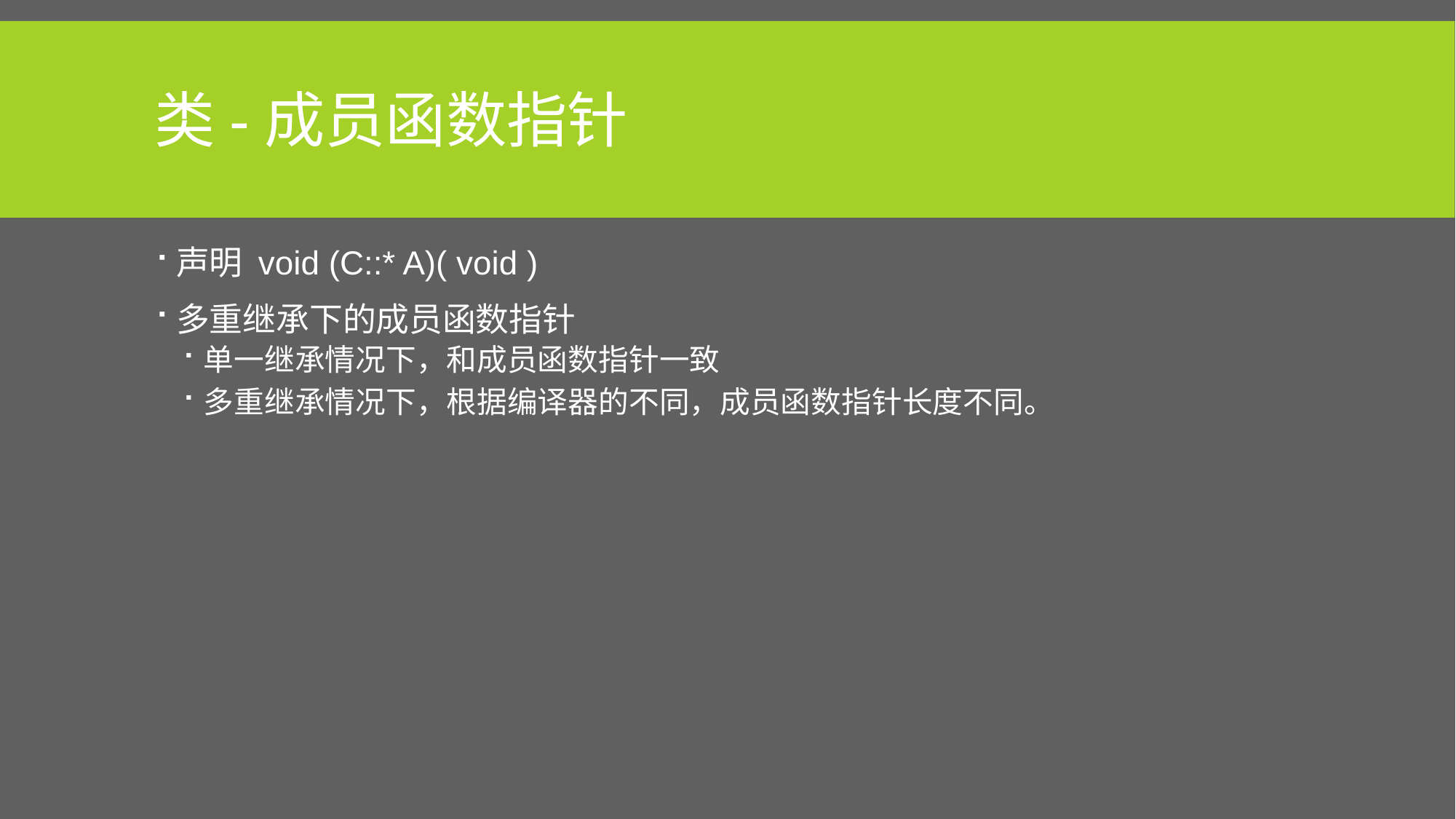

# 类-成员函数指针
声明 void (C::* A)( void )
多重继承下的成员函数指针
单一继承情况下，和成员函数指针一致
多重继承情况下，根据编译器的不同，成员函数指针长度不同。